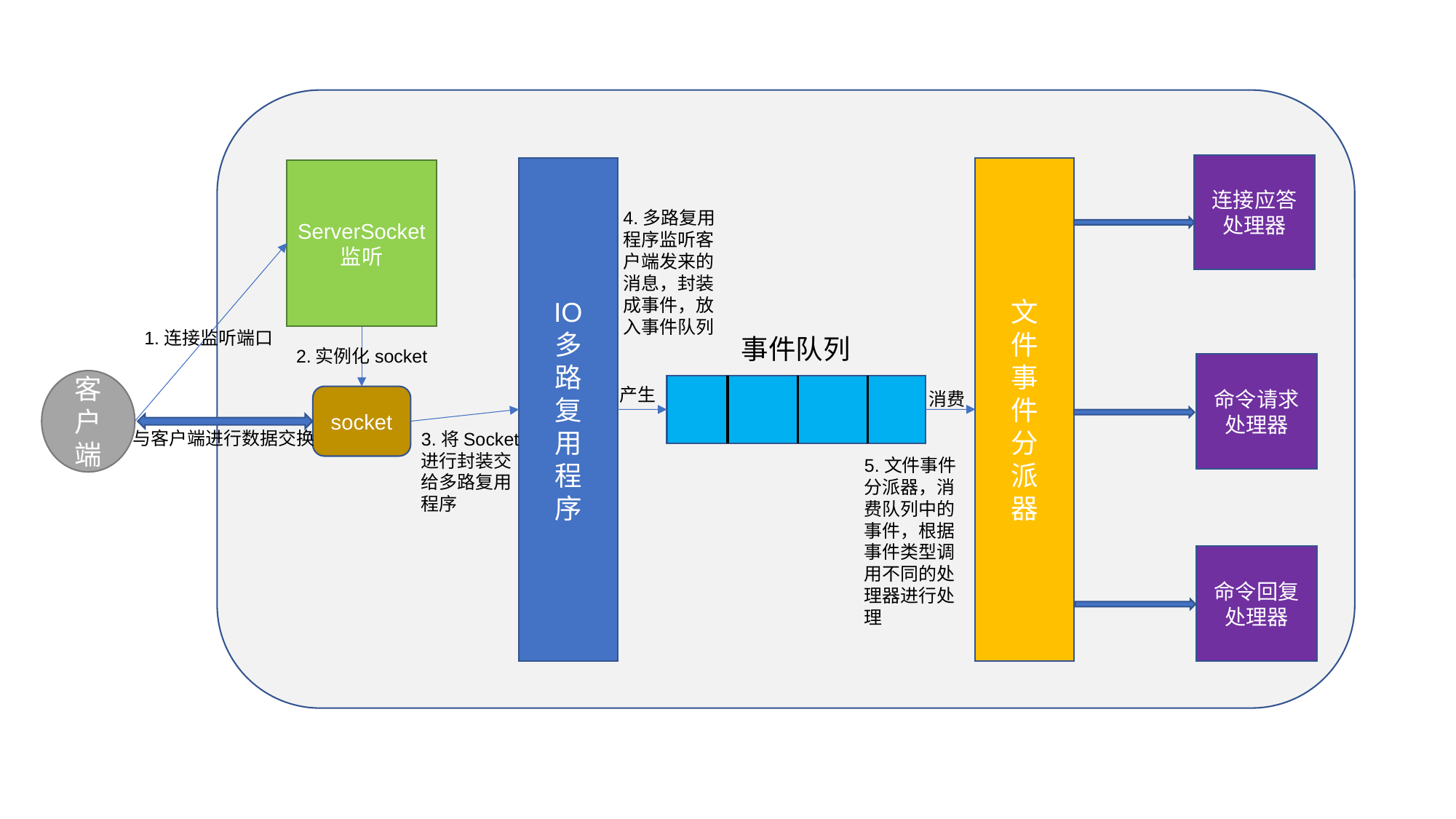

连接应答处理器
IO
多
路
复
用
程
序
文
件
事
件
分
派
器
ServerSocket监听
4.多路复用程序监听客户端发来的消息，封装成事件，放入事件队列

1.连接监听端口
事件队列
2.实例化socket
命令请求处理器
客户端

产生
消费
socket

与客户端进行数据交换
3.将Socket进行封装交给多路复用程序
5.文件事件分派器，消费队列中的事件，根据事件类型调用不同的处理器进行处理
命令回复处理器